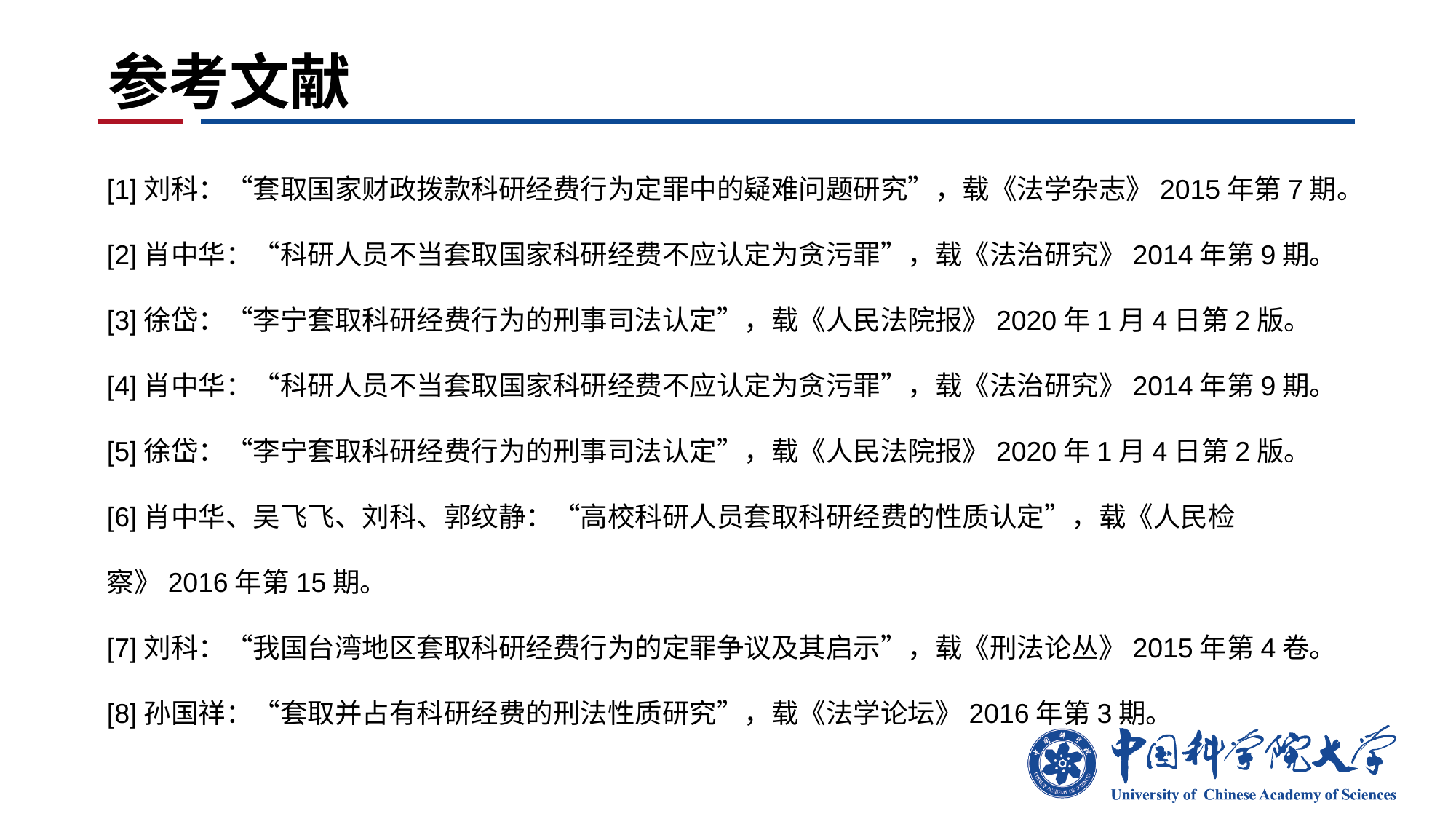

# 参考文献
[1]刘科：“套取国家财政拨款科研经费行为定罪中的疑难问题研究”，载《法学杂志》2015年第7期。
[2]肖中华：“科研人员不当套取国家科研经费不应认定为贪污罪”，载《法治研究》2014年第9期。
[3]徐岱：“李宁套取科研经费行为的刑事司法认定”，载《人民法院报》2020年1月4日第2版。
[4]肖中华：“科研人员不当套取国家科研经费不应认定为贪污罪”，载《法治研究》2014年第9期。
[5]徐岱：“李宁套取科研经费行为的刑事司法认定”，载《人民法院报》2020年1月4日第2版。
[6]肖中华、吴飞飞、刘科、郭纹静：“高校科研人员套取科研经费的性质认定”，载《人民检察》2016年第15期。
[7]刘科：“我国台湾地区套取科研经费行为的定罪争议及其启示”，载《刑法论丛》2015年第4卷。
[8]孙国祥：“套取并占有科研经费的刑法性质研究”，载《法学论坛》2016年第3期。